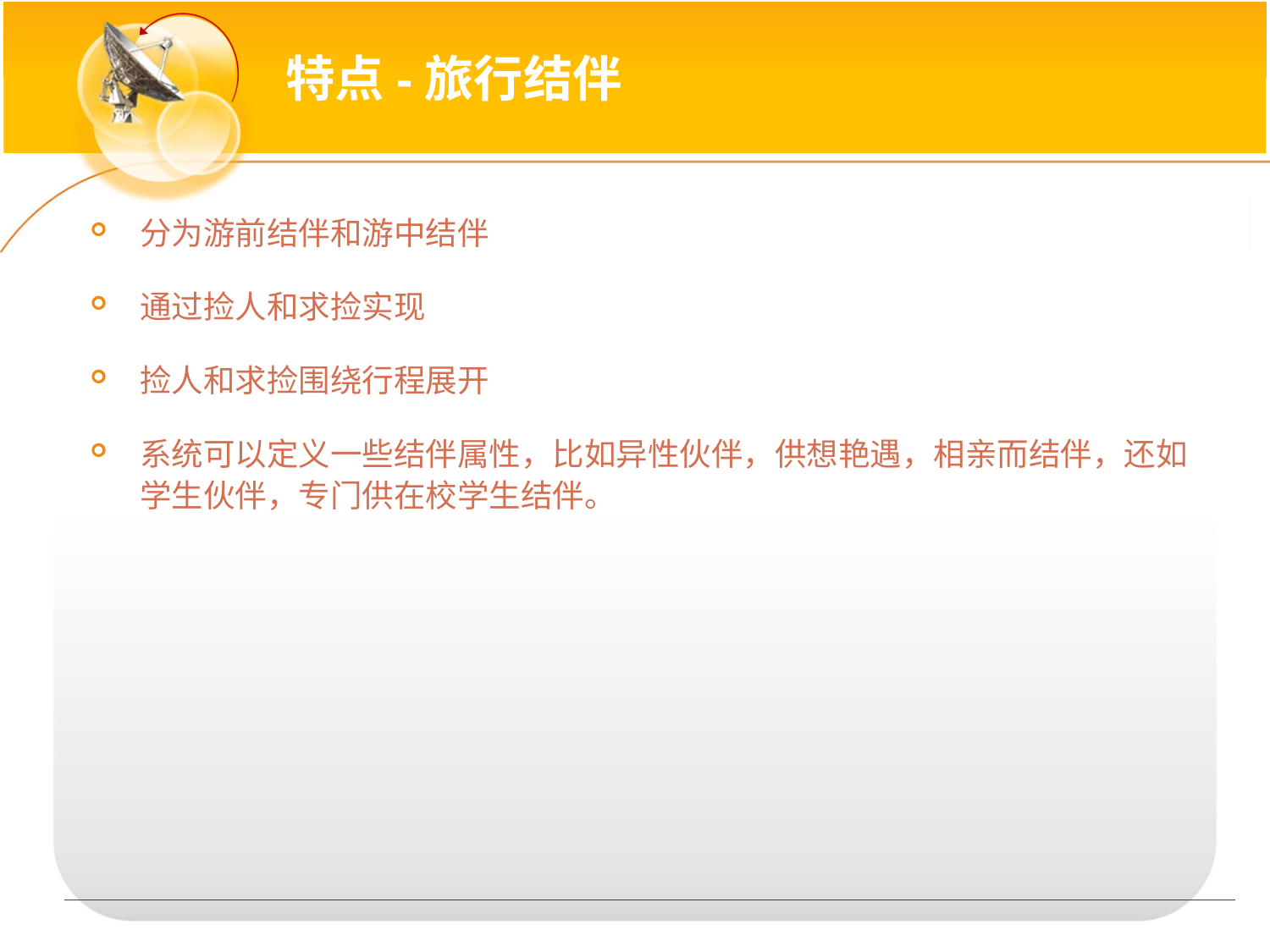

# 特点-旅行结伴
分为游前结伴和游中结伴
通过捡人和求捡实现
捡人和求捡围绕行程展开
系统可以定义一些结伴属性，比如异性伙伴，供想艳遇，相亲而结伴，还如学生伙伴，专门供在校学生结伴。